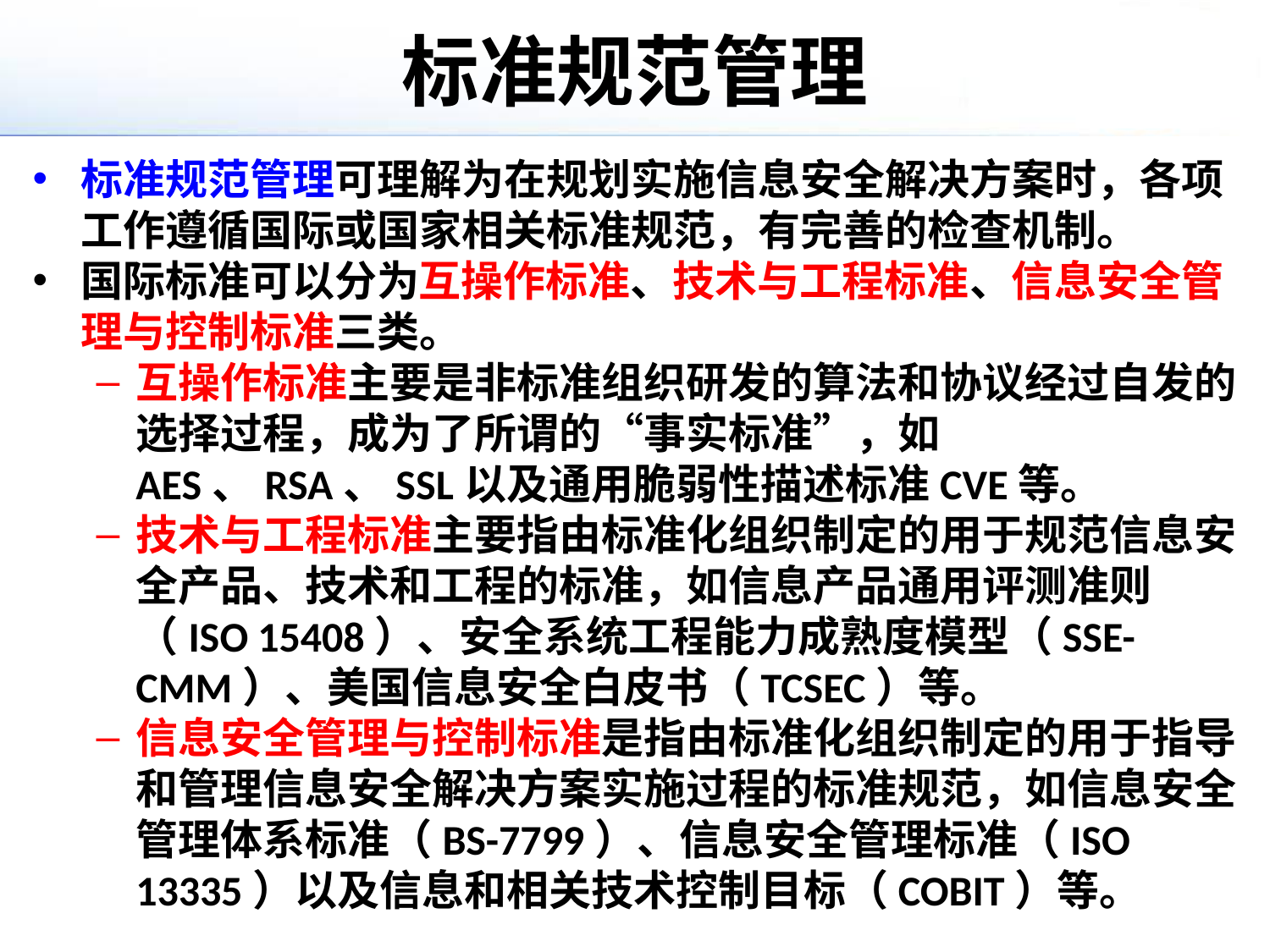

# 标准规范管理
标准规范管理可理解为在规划实施信息安全解决方案时，各项工作遵循国际或国家相关标准规范，有完善的检查机制。
国际标准可以分为互操作标准、技术与工程标准、信息安全管理与控制标准三类。
互操作标准主要是非标准组织研发的算法和协议经过自发的选择过程，成为了所谓的“事实标准”，如AES、RSA、SSL以及通用脆弱性描述标准CVE等。
技术与工程标准主要指由标准化组织制定的用于规范信息安全产品、技术和工程的标准，如信息产品通用评测准则（ISO 15408）、安全系统工程能力成熟度模型（SSE-CMM）、美国信息安全白皮书（TCSEC）等。
信息安全管理与控制标准是指由标准化组织制定的用于指导和管理信息安全解决方案实施过程的标准规范，如信息安全管理体系标准（BS-7799）、信息安全管理标准（ISO 13335）以及信息和相关技术控制目标（COBIT）等。